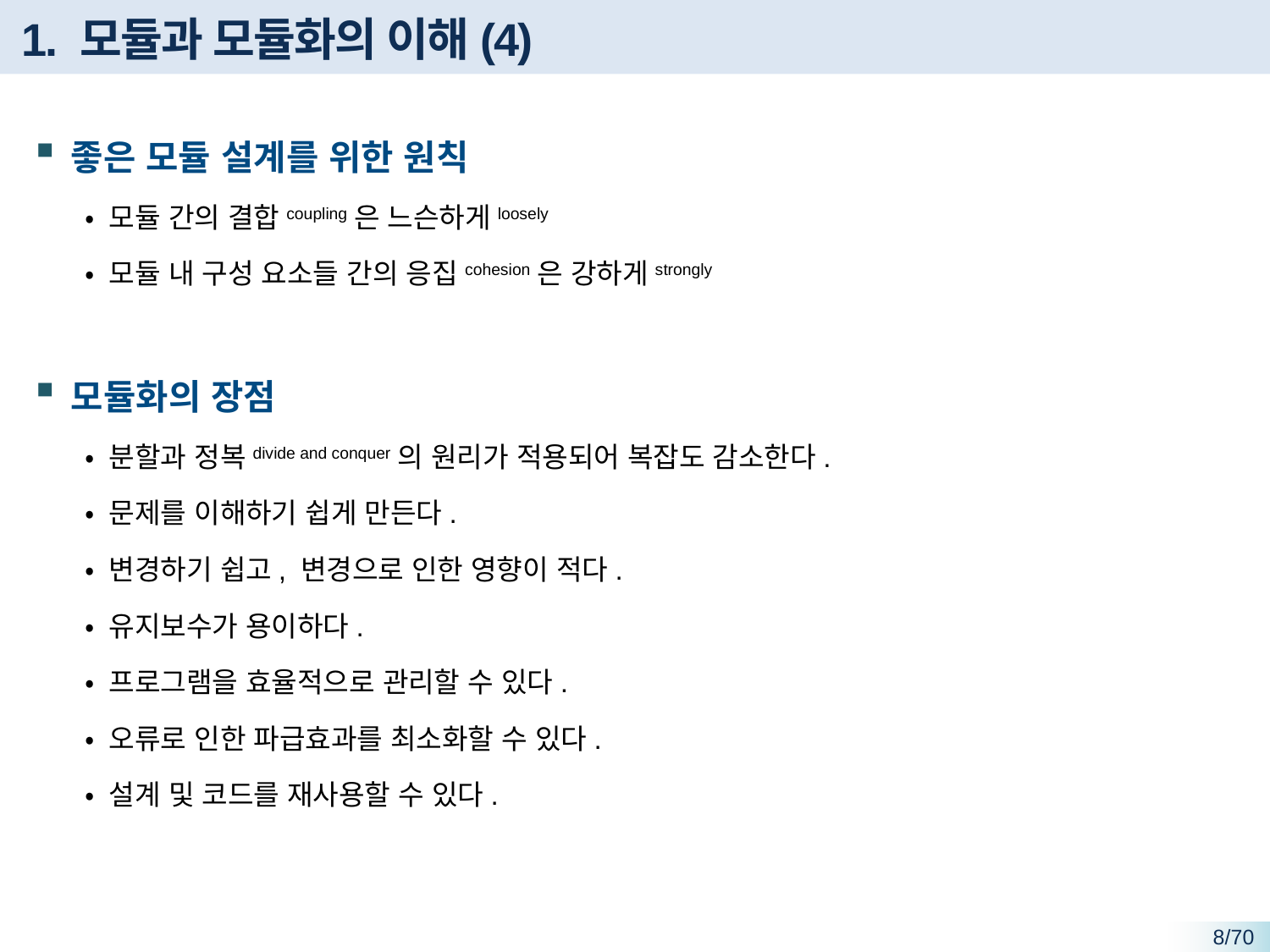

# 1. 모듈과 모듈화의 이해(4)
좋은 모듈 설계를 위한 원칙
• 모듈 간의 결합coupling은 느슨하게loosely
• 모듈 내 구성 요소들 간의 응집cohesion은 강하게strongly

모듈화의 장점
• 분할과 정복divide and conquer의 원리가 적용되어 복잡도 감소한다.
• 문제를 이해하기 쉽게 만든다.
• 변경하기 쉽고, 변경으로 인한 영향이 적다.
• 유지보수가 용이하다.
• 프로그램을 효율적으로 관리할 수 있다.
• 오류로 인한 파급효과를 최소화할 수 있다.
• 설계 및 코드를 재사용할 수 있다.